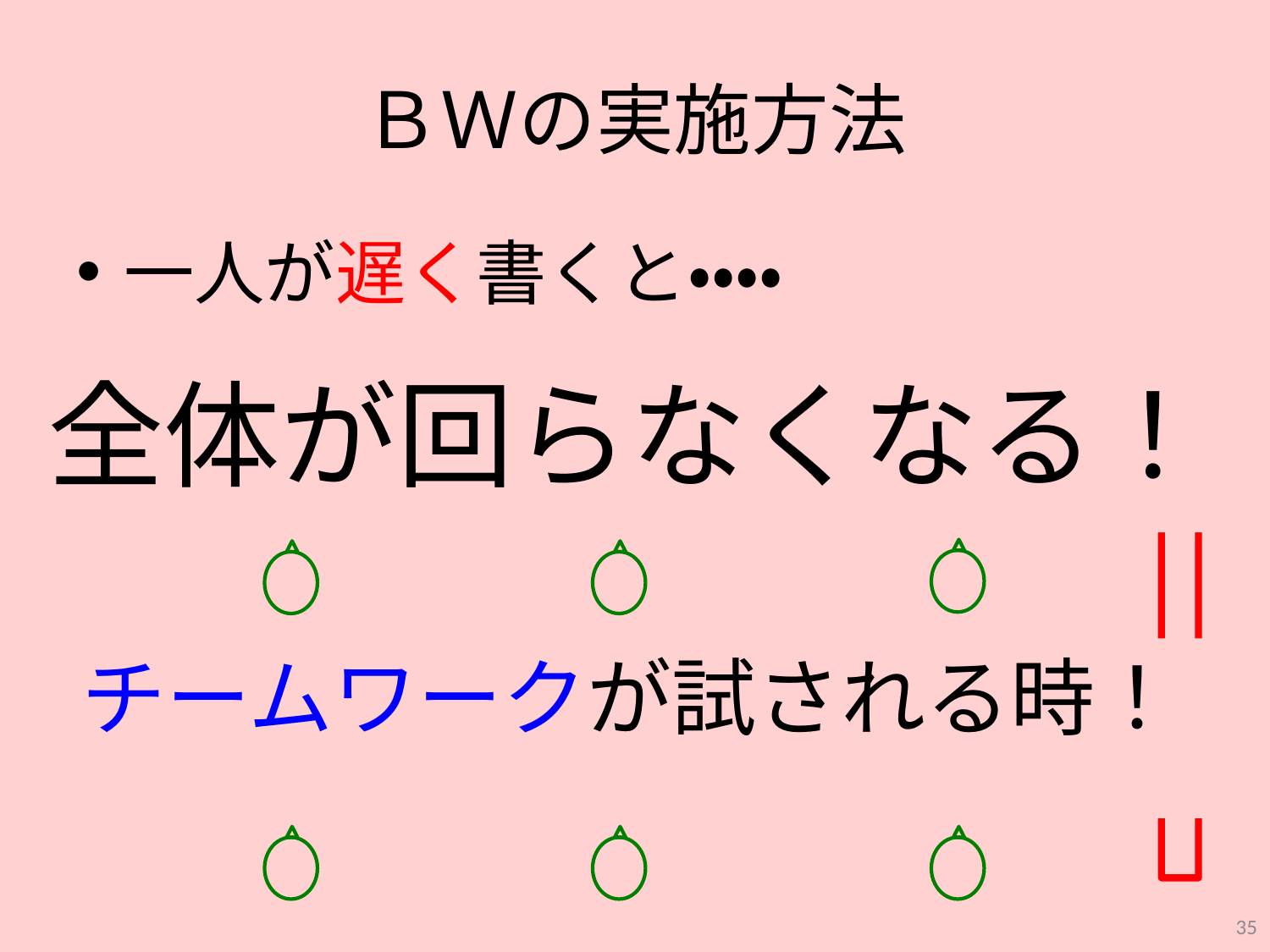

# ＢＷの実施方法
一人が遅く書くと・・・・
全体が回らなくなる！
机
前

チームワークが試される時！
机

35